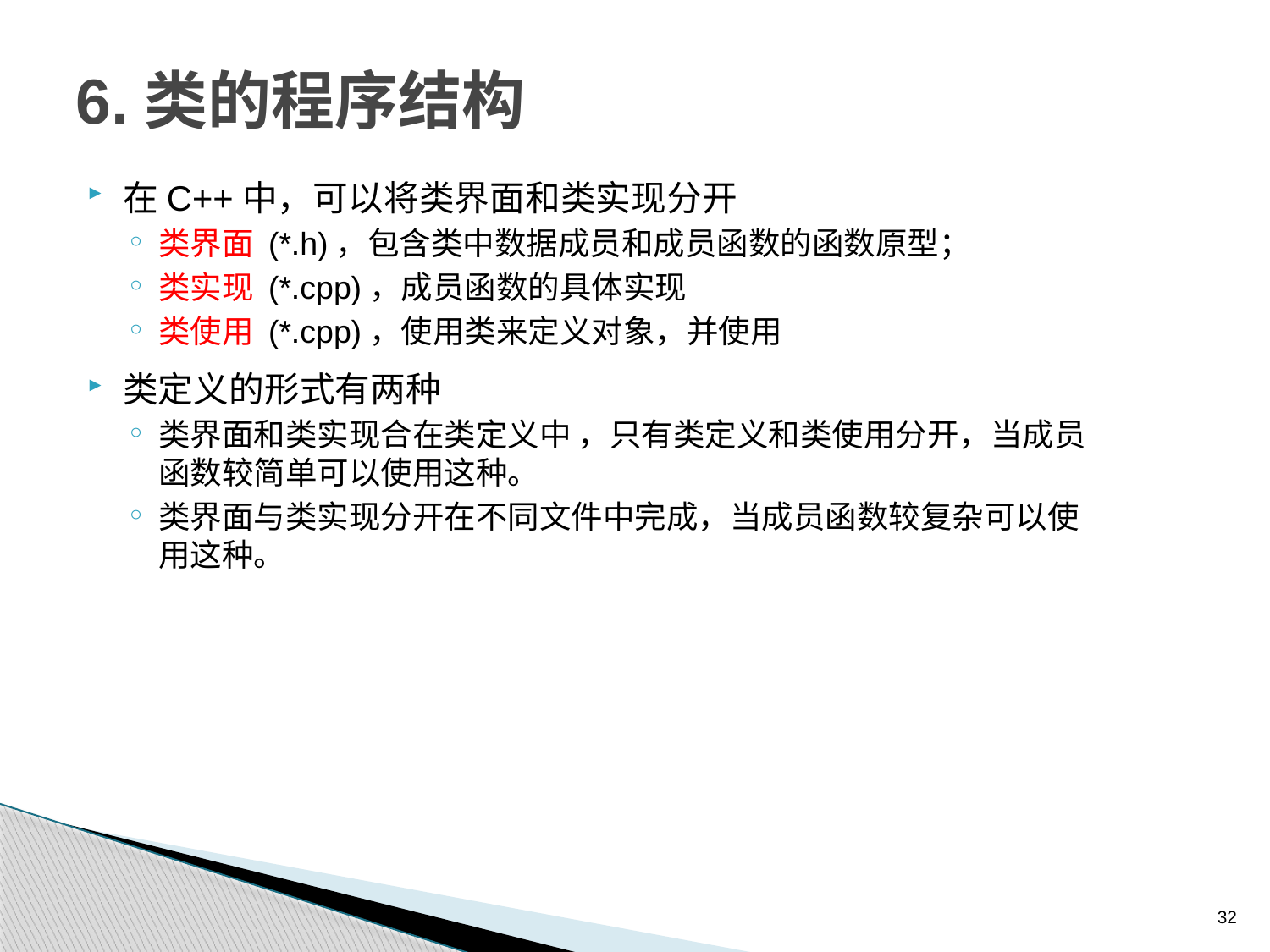

# 6.类的程序结构
在C++中，可以将类界面和类实现分开
类界面 (*.h)，包含类中数据成员和成员函数的函数原型；
类实现 (*.cpp)，成员函数的具体实现
类使用 (*.cpp)，使用类来定义对象，并使用
类定义的形式有两种
类界面和类实现合在类定义中 ，只有类定义和类使用分开，当成员函数较简单可以使用这种。
类界面与类实现分开在不同文件中完成，当成员函数较复杂可以使用这种。

32